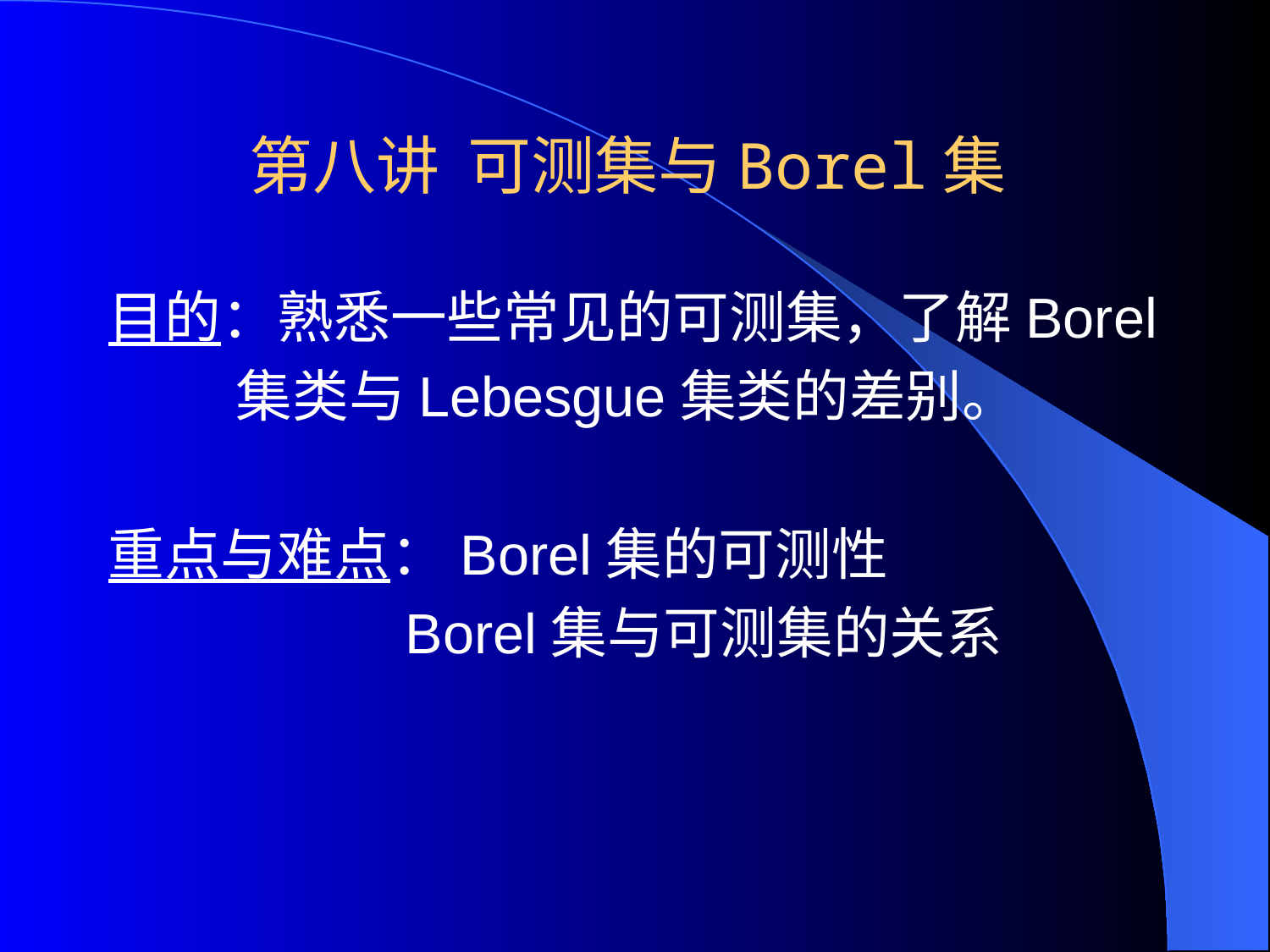

# 第八讲  可测集与Borel集
目的：熟悉一些常见的可测集，了解Borel
         集类与Lebesgue集类的差别。

重点与难点：Borel集的可测性
                   Borel集与可测集的关系